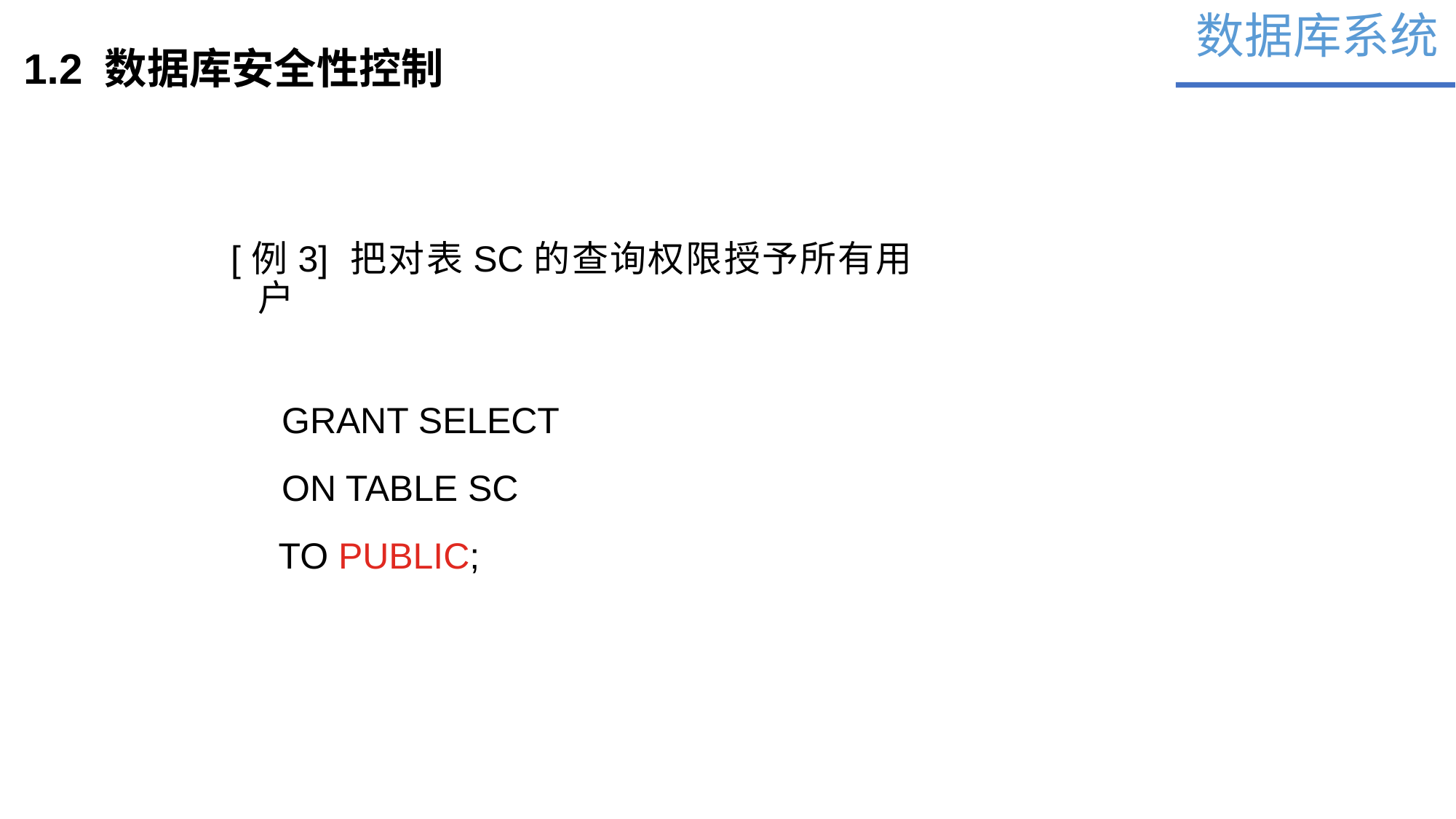

数据库系统
1.2 数据库安全性控制

[例3] 把对表SC的查询权限授予所有用户

     GRANT SELECT
     ON TABLE SC
	  TO PUBLIC;